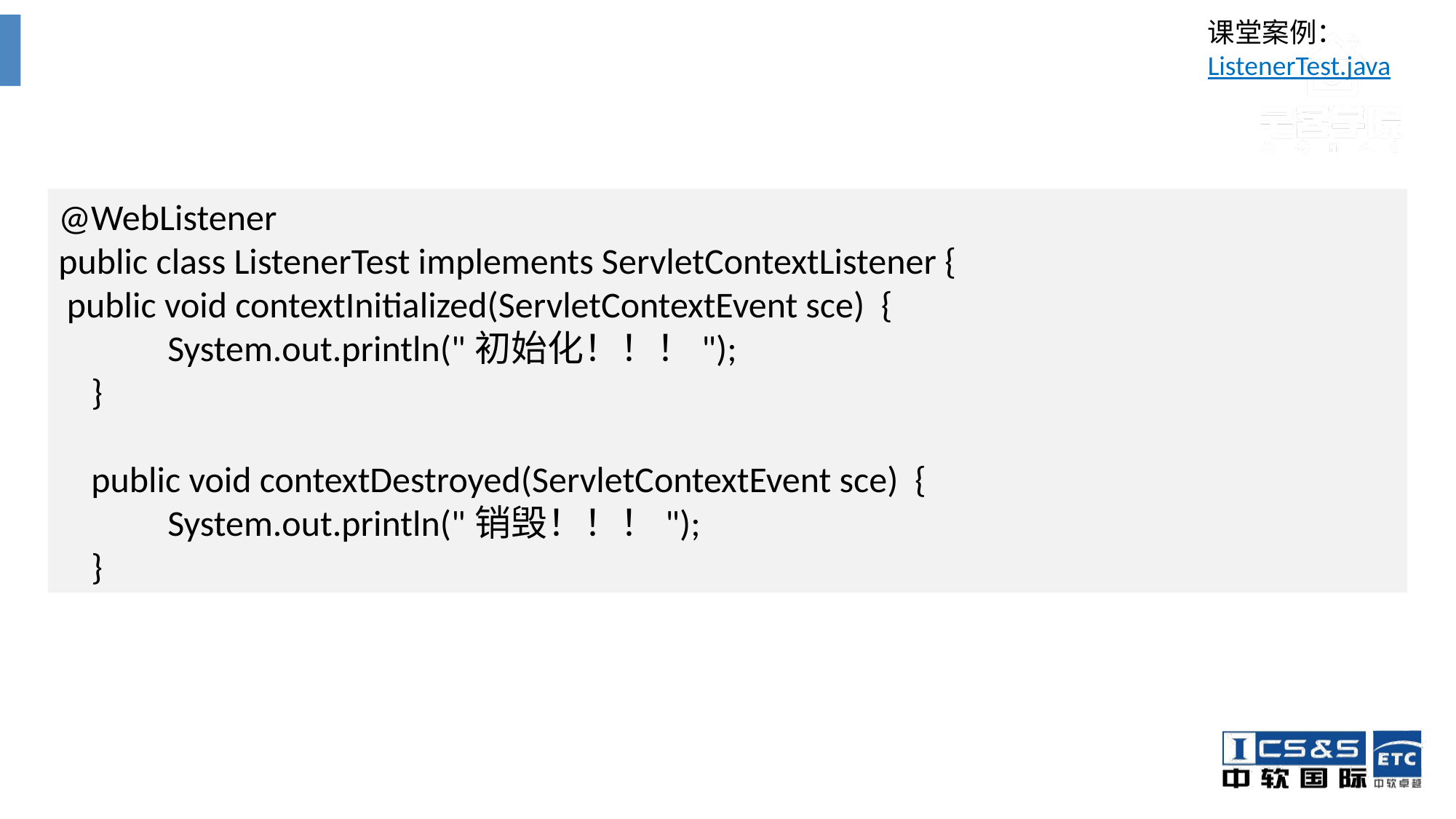

课堂案例： ListenerTest.java
@WebListener
public class ListenerTest implements ServletContextListener {
 public void contextInitialized(ServletContextEvent sce)  {
    	System.out.println("初始化！！！");
    }

    public void contextDestroyed(ServletContextEvent sce)  {
          	System.out.println("销毁！！！");
    }